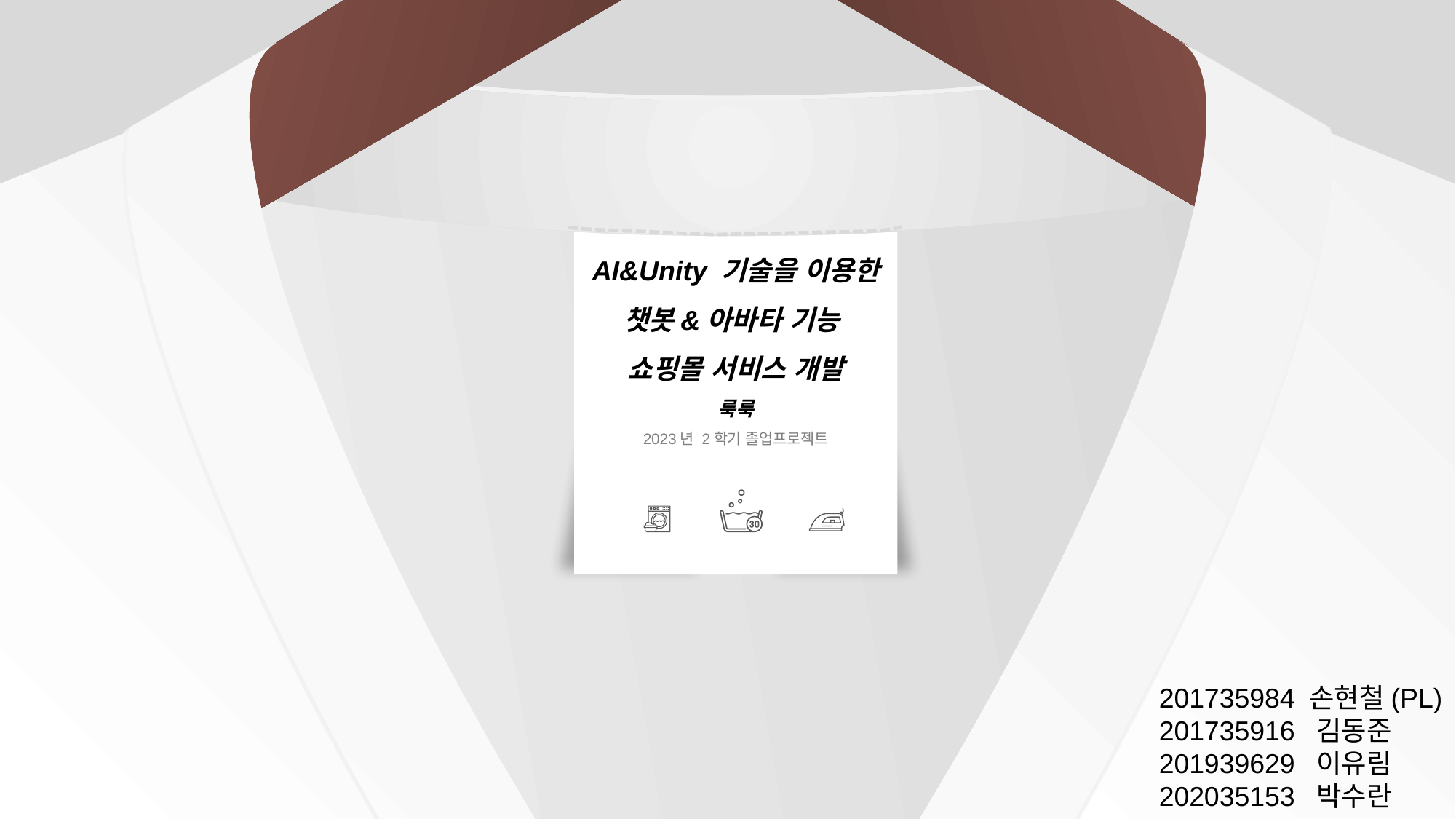

AI&Unity 기술을 이용한 챗봇&아바타 기능
쇼핑몰 서비스 개발
룩룩
2023년 2학기 졸업프로젝트

201735984 손현철(PL)
201735916  김동준
201939629  이유림
202035153  박수란